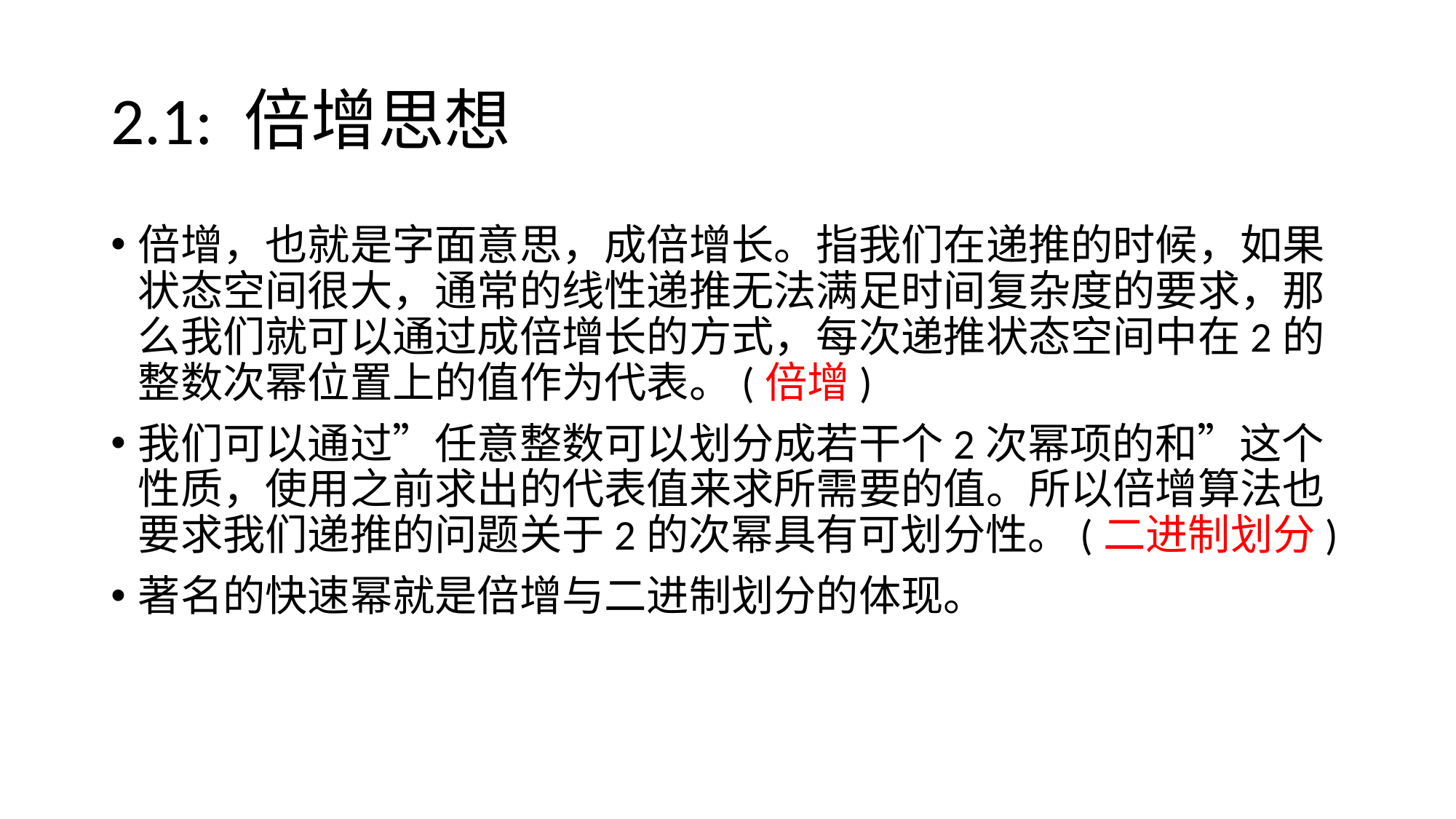

# 2.1: 倍增思想
倍增，也就是字面意思，成倍增长。指我们在递推的时候，如果状态空间很大，通常的线性递推无法满足时间复杂度的要求，那么我们就可以通过成倍增长的方式，每次递推状态空间中在2的整数次幂位置上的值作为代表。(倍增)
我们可以通过”任意整数可以划分成若干个2次幂项的和”这个性质，使用之前求出的代表值来求所需要的值。所以倍增算法也要求我们递推的问题关于2的次幂具有可划分性。(二进制划分)
著名的快速幂就是倍增与二进制划分的体现。